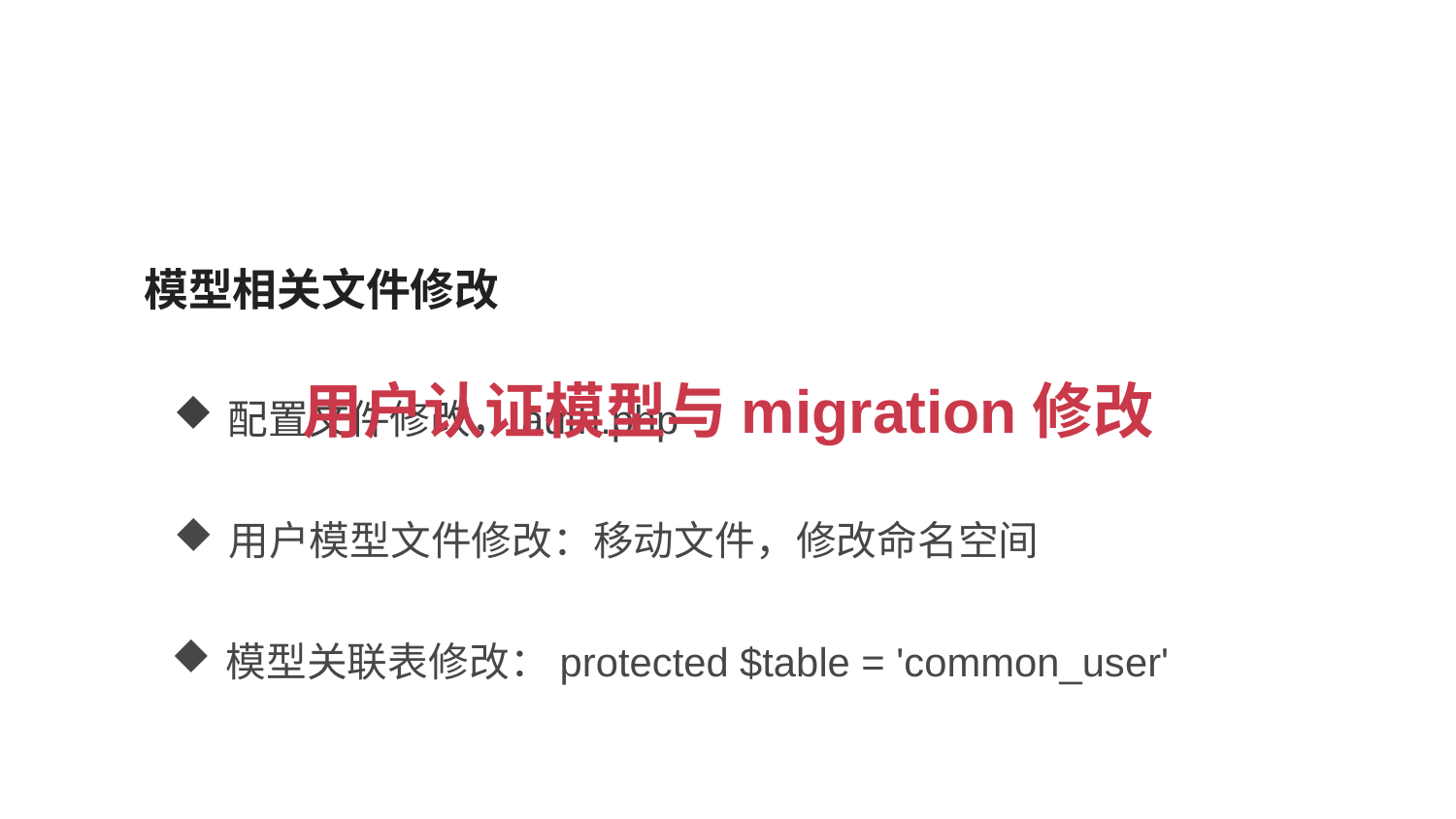

模型相关文件修改
用户认证模型与migration修改
配置文件修改，auth.php
用户模型文件修改：移动文件，修改命名空间
模型关联表修改：protected $table = 'common_user'